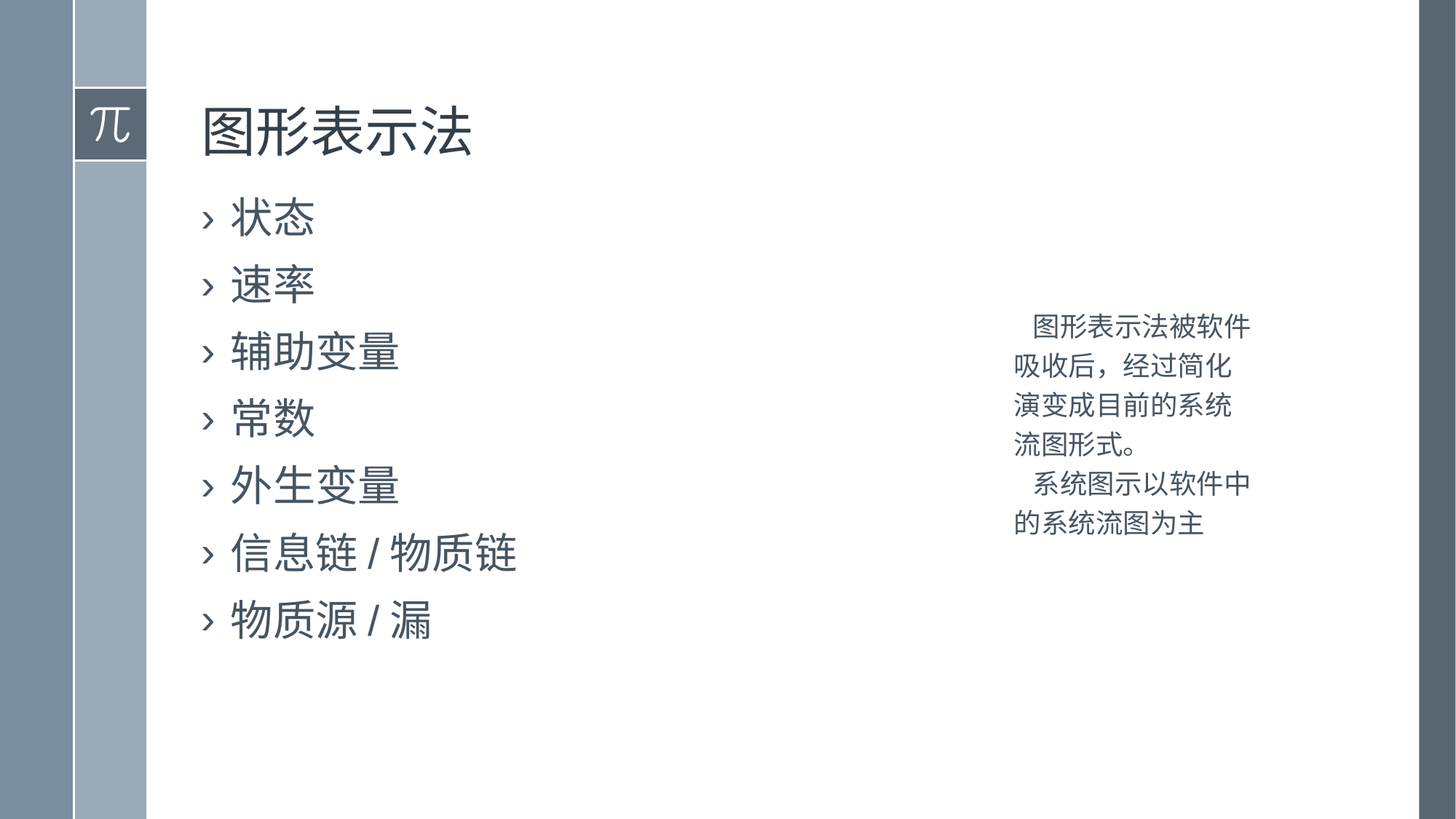

# 图形表示法
状态
速率
辅助变量
常数
外生变量
信息链/物质链
物质源/漏
  图形表示法被软件吸收后，经过简化演变成目前的系统流图形式。
  系统图示以软件中的系统流图为主